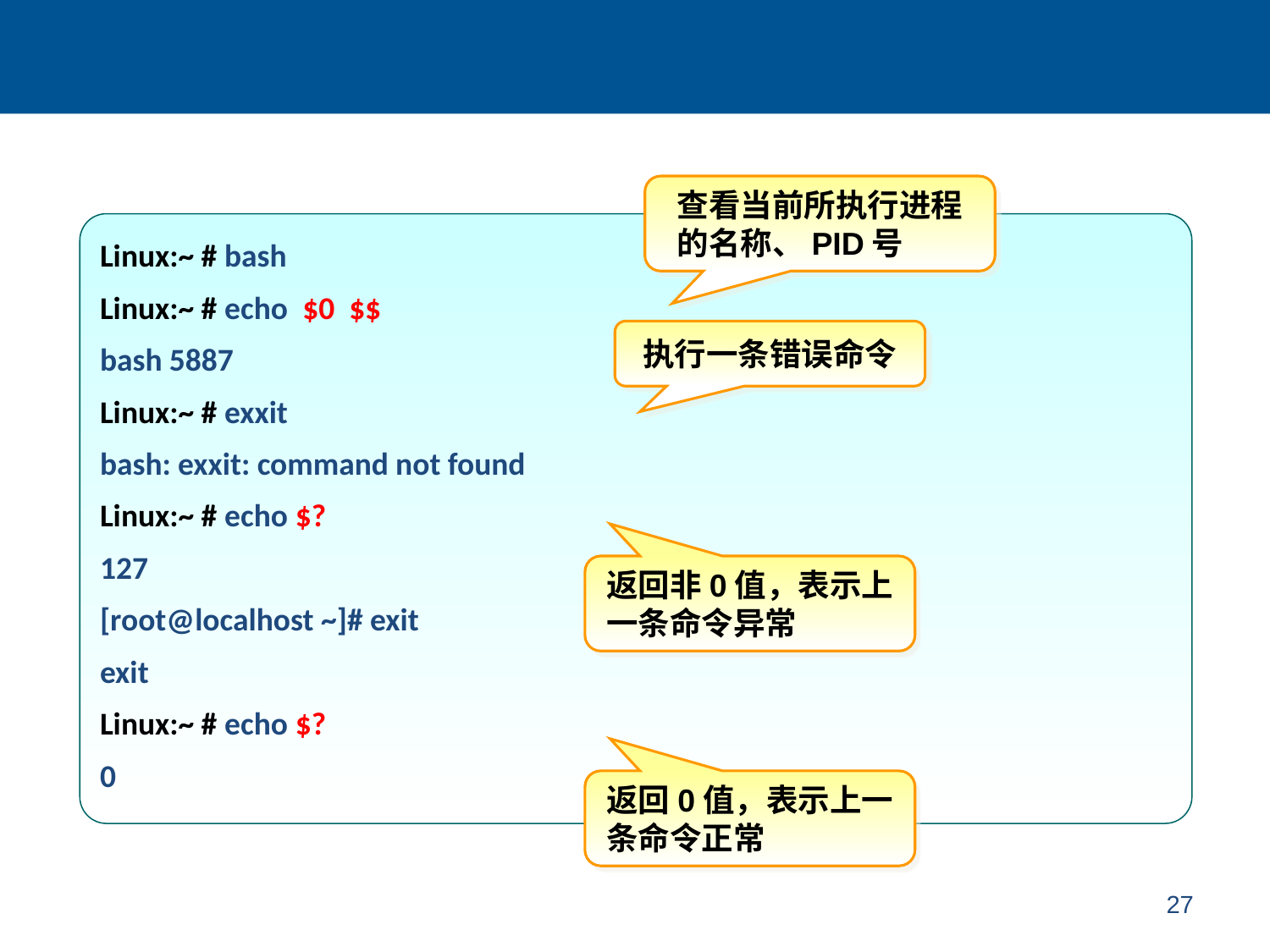

#

查看当前所执行进程的名称、PID号
Linux:~ # bash
Linux:~ # echo  $0  $$
bash 5887
Linux:~ # exxit
bash: exxit: command not found
Linux:~ # echo $?
127
[root@localhost ~]# exit
exit
Linux:~ # echo $?
0
执行一条错误命令
返回非0值，表示上一条命令异常
返回0值，表示上一条命令正常
27